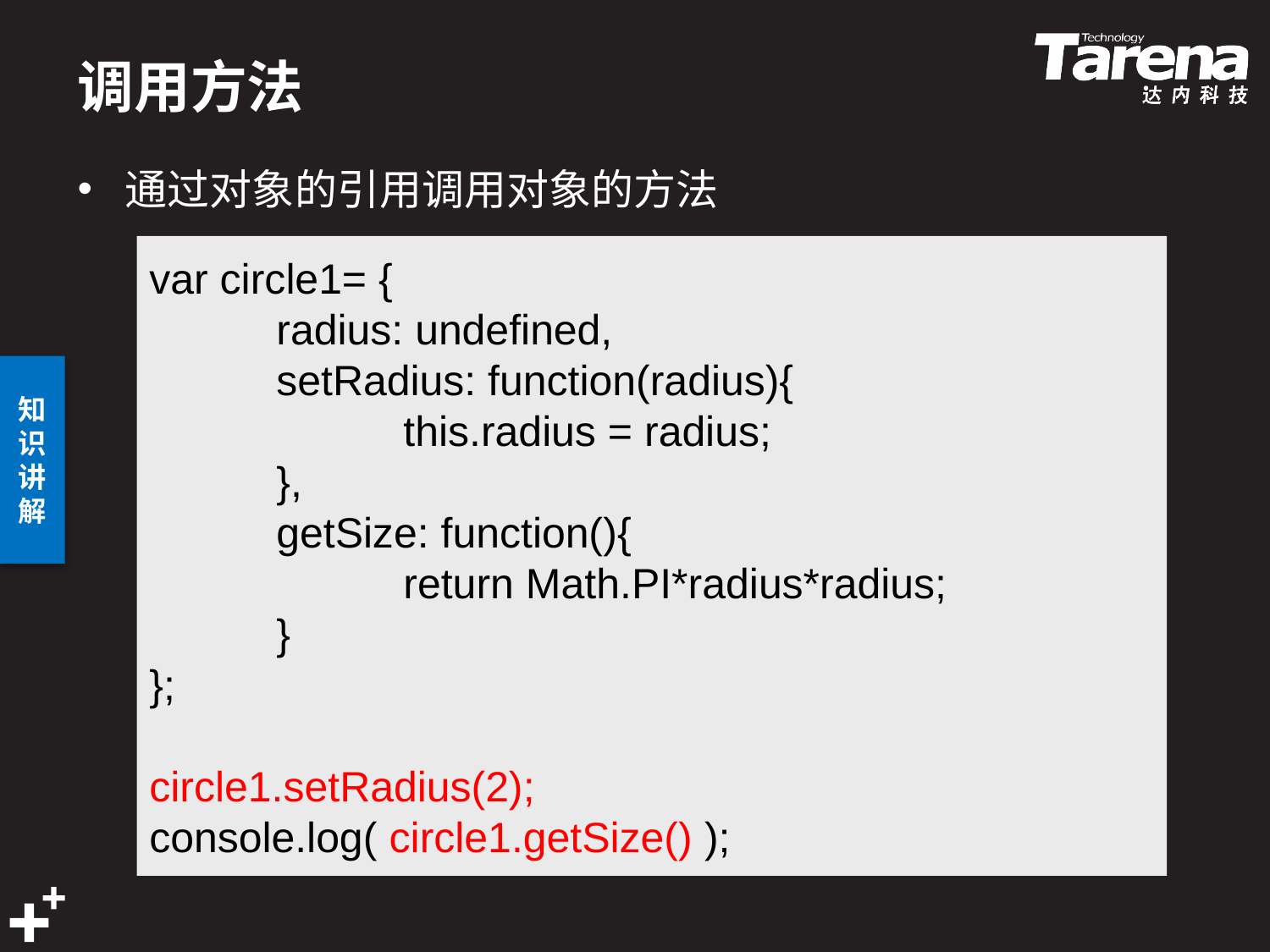

# 调用方法
通过对象的引用调用对象的方法
var circle1= {
	radius: undefined,
	setRadius: function(radius){
		this.radius = radius;
	},
	getSize: function(){
		return Math.PI*radius*radius;
	}
};

circle1.setRadius(2);
console.log( circle1.getSize() );